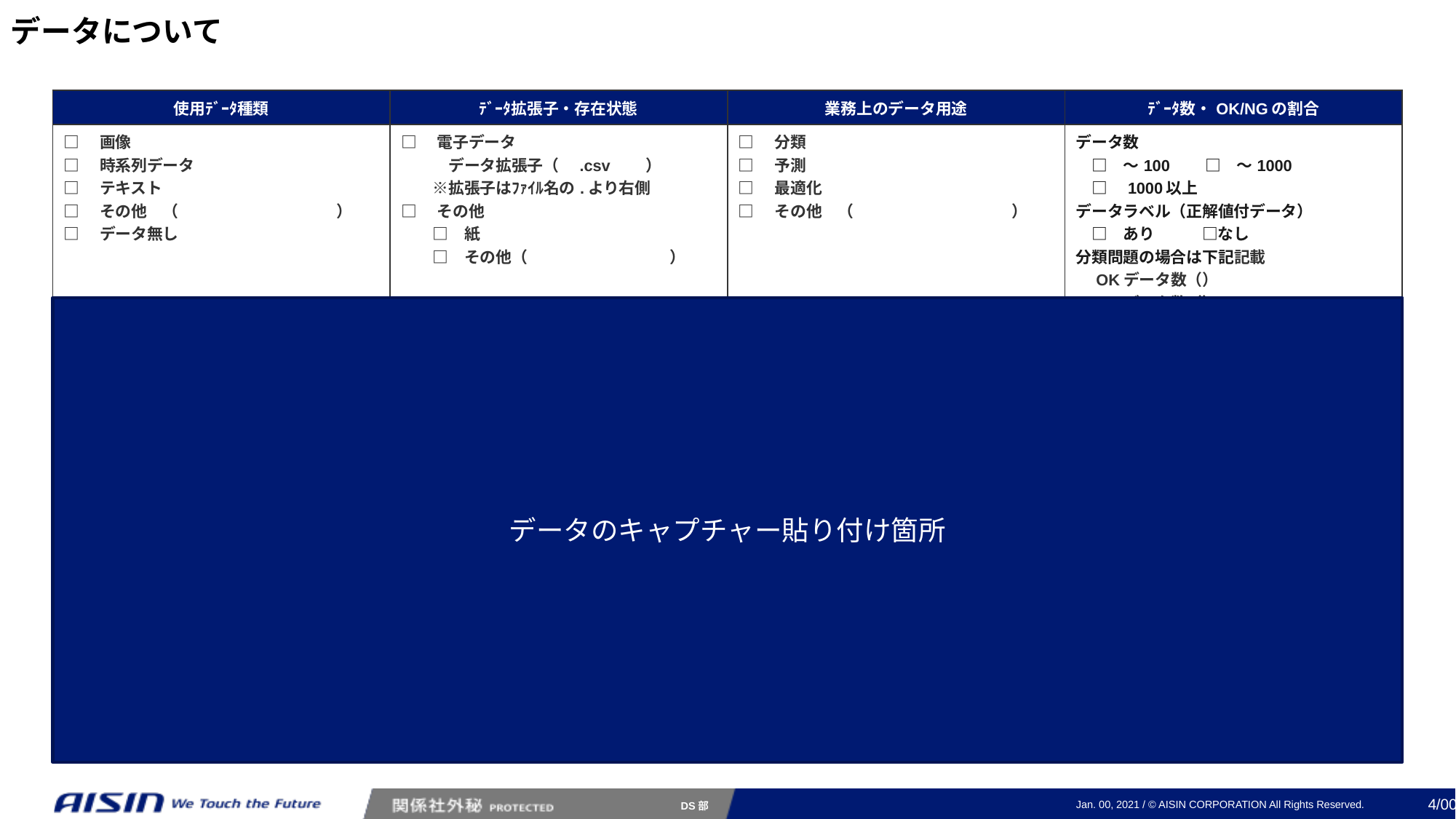

データについて
| 使用ﾃﾞｰﾀ種類 | ﾃﾞｰﾀ拡張子・存在状態 | 業務上のデータ用途 | ﾃﾞｰﾀ数・OK/NGの割合 |
| --- | --- | --- | --- |
| □　画像 □　時系列データ □　テキスト □　その他　（　　　　　　　　　　） □　データ無し | □　電子データ 　　　データ拡張子（　.csv　　） 　　※拡張子はﾌｧｲﾙ名の.より右側 □　その他 　　□　紙 　　□　その他（　　　　　　　　　） | □　分類 □　予測 □　最適化 □　その他　（　　　　　　　　　　） | データ数 　□　～100　　□　～1000 　□　1000以上 データラベル（正解値付データ） 　□　あり　　　□なし 分類問題の場合は下記記載 　OKデータ数（） 　NGデータ数（） |
データのキャプチャー貼り付け箇所